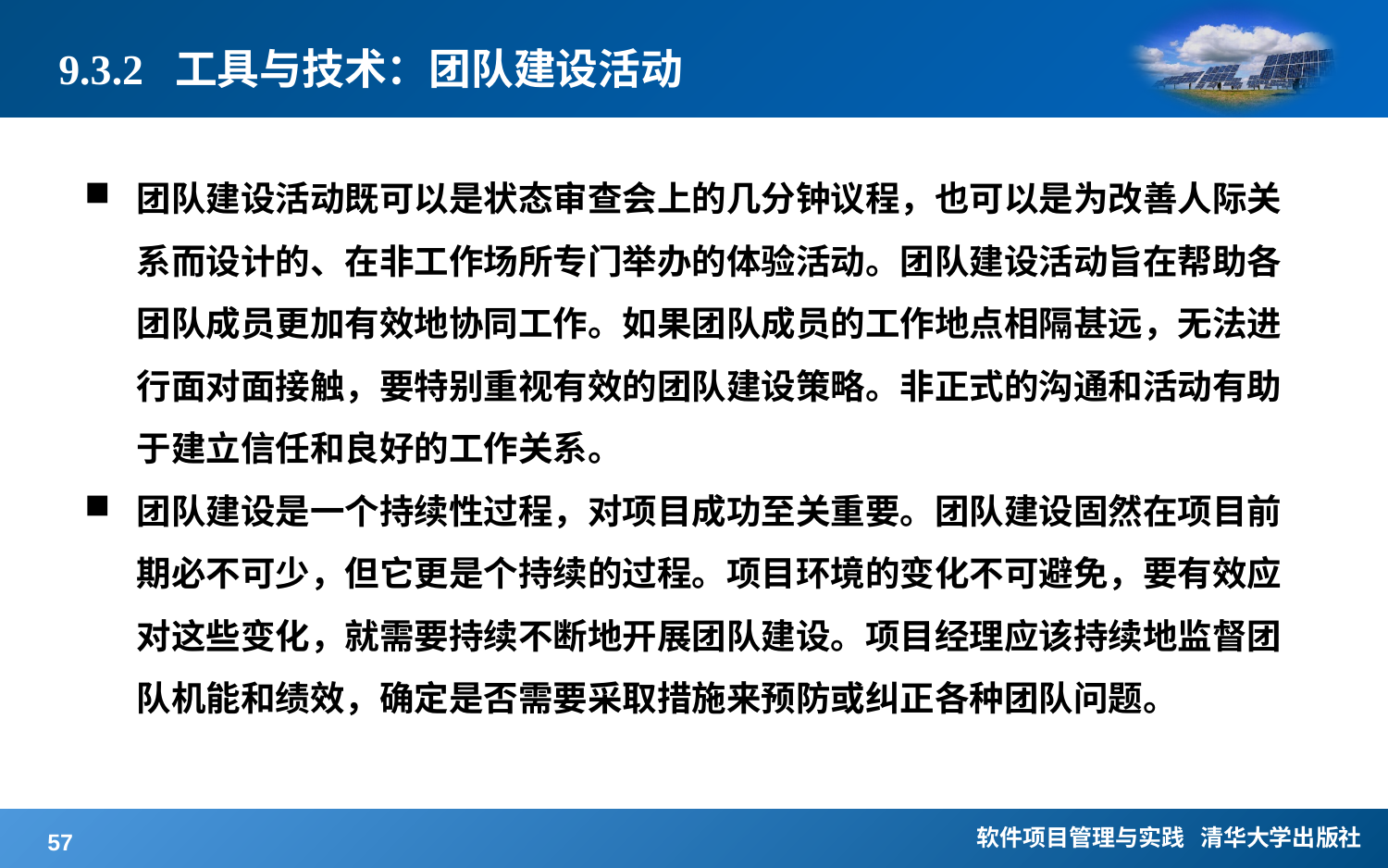

# 9.3.2  工具与技术：团队建设活动
团队建设活动既可以是状态审查会上的几分钟议程，也可以是为改善人际关系而设计的、在非工作场所专门举办的体验活动。团队建设活动旨在帮助各团队成员更加有效地协同工作。如果团队成员的工作地点相隔甚远，无法进行面对面接触，要特别重视有效的团队建设策略。非正式的沟通和活动有助于建立信任和良好的工作关系。
团队建设是一个持续性过程，对项目成功至关重要。团队建设固然在项目前期必不可少，但它更是个持续的过程。项目环境的变化不可避免，要有效应对这些变化，就需要持续不断地开展团队建设。项目经理应该持续地监督团队机能和绩效，确定是否需要采取措施来预防或纠正各种团队问题。